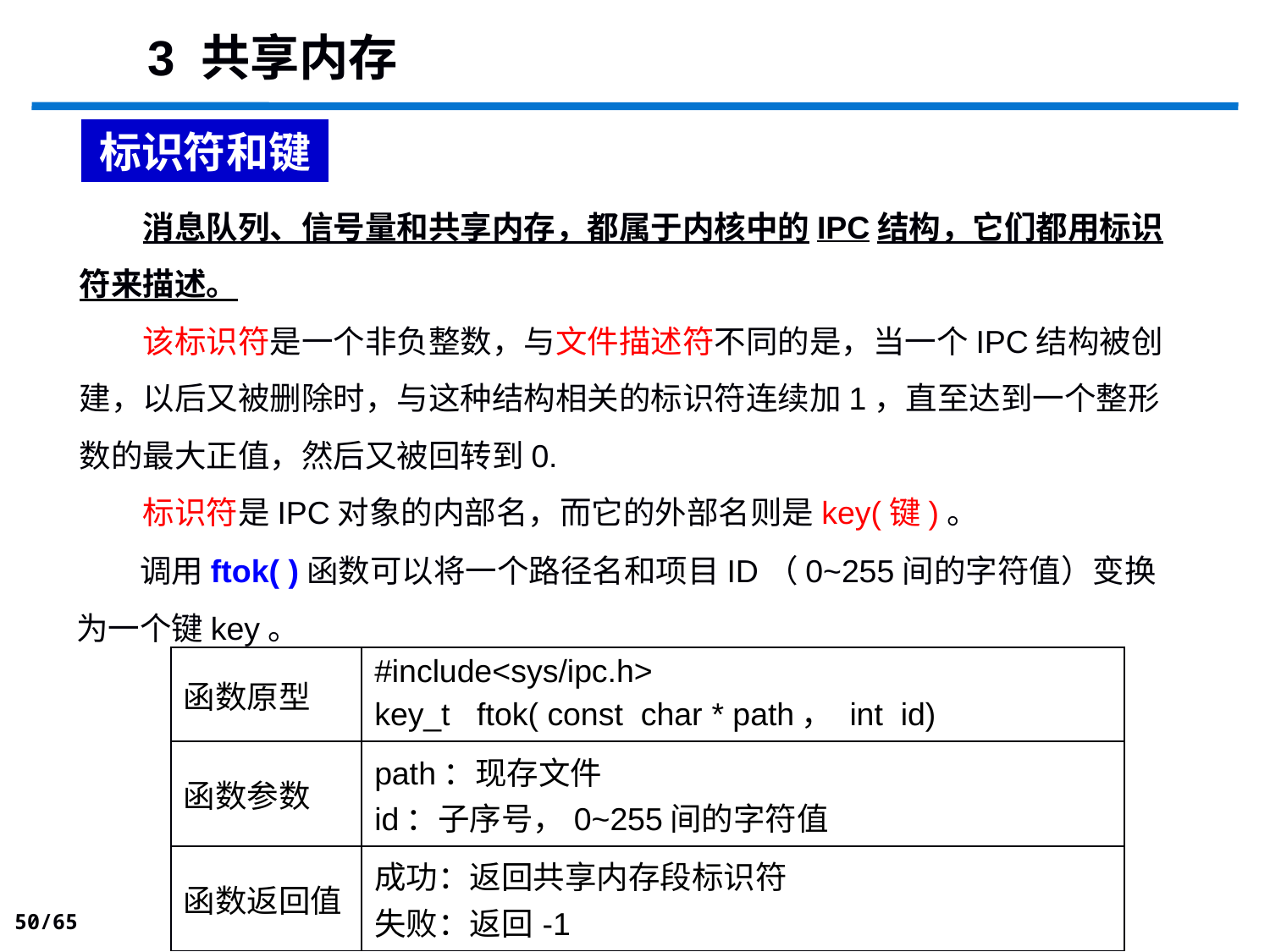

3 共享内存
标识符和键
消息队列、信号量和共享内存，都属于内核中的IPC结构，它们都用标识符来描述。
该标识符是一个非负整数，与文件描述符不同的是，当一个IPC结构被创建，以后又被删除时，与这种结构相关的标识符连续加1，直至达到一个整形数的最大正值，然后又被回转到0.
标识符是IPC对象的内部名，而它的外部名则是key(键)。
调用ftok( )函数可以将一个路径名和项目ID（0~255间的字符值）变换为一个键key。
| 函数原型 | #include<sys/ipc.h> key\_t ftok( const char \* path， int id) |
| --- | --- |
| 函数参数 | path：现存文件 id：子序号，0~255间的字符值 |
| 函数返回值 | 成功：返回共享内存段标识符 失败：返回-1 |